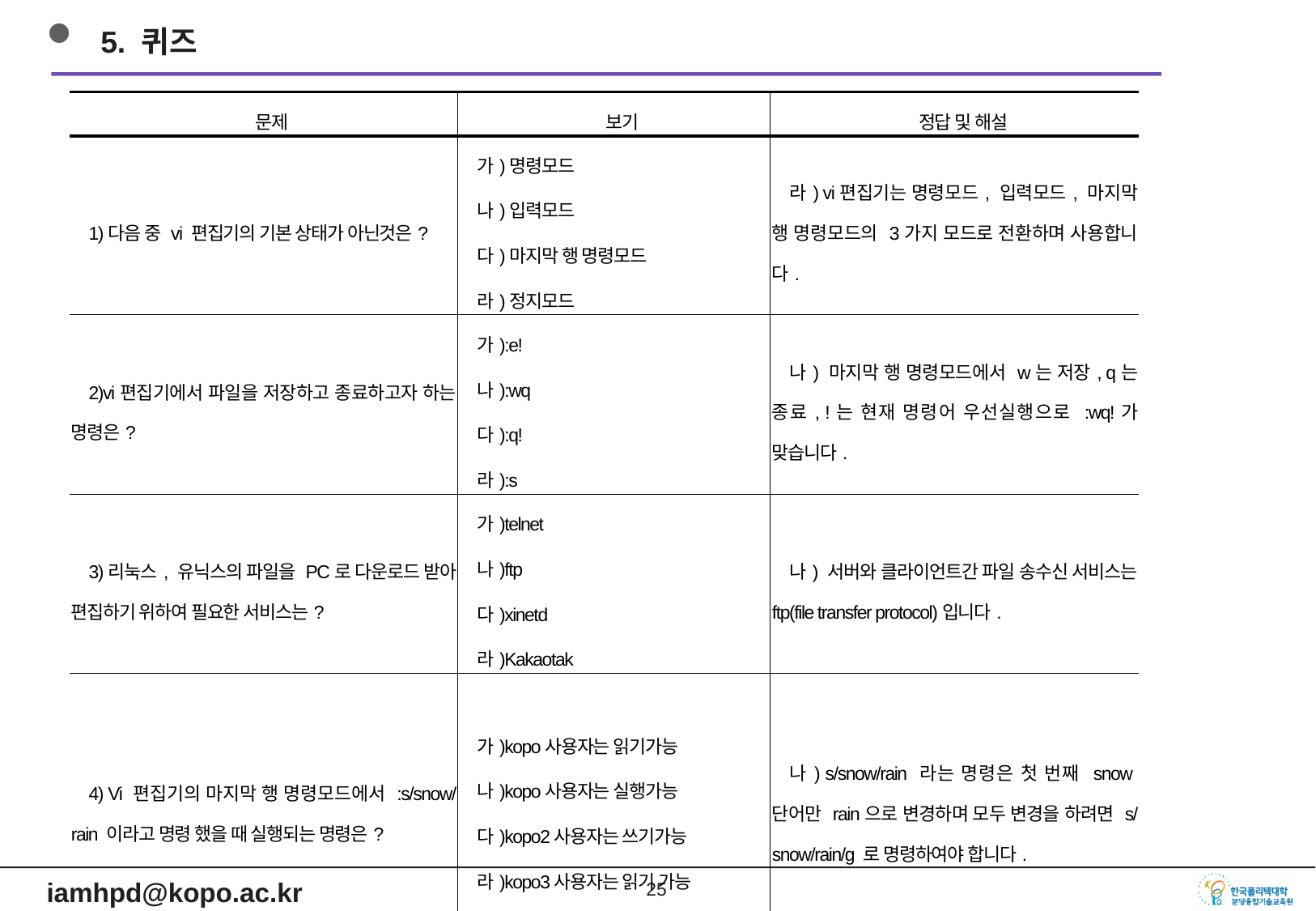

5. 퀴즈
| 문제 | 보기 | 정답 및 해설 |
| --- | --- | --- |
| 1)다음 중 vi 편집기의 기본 상태가 아닌것은? | 가)명령모드 나)입력모드 다)마지막 행 명령모드 라)정지모드 | 라) vi편집기는 명령모드, 입력모드, 마지막 행 명령모드의 3가지 모드로 전환하며 사용합니다. |
| 2)vi편집기에서 파일을 저장하고 종료하고자 하는 명령은? | 가):e! 나):wq 다):q! 라):s | 나) 마지막 행 명령모드에서 w는 저장, q는 종료, !는 현재 명령어 우선실행으로 :wq!가 맞습니다. |
| 3)리눅스, 유닉스의 파일을 PC로 다운로드 받아 편집하기 위하여 필요한 서비스는? | 가)telnet 나)ftp 다)xinetd 라)Kakaotak | 나) 서버와 클라이언트간 파일 송수신 서비스는 ftp(file transfer protocol)입니다. |
| 4) Vi 편집기의 마지막 행 명령모드에서 :s/snow/rain 이라고 명령 했을 때 실행되는 명령은? | 가)kopo사용자는 읽기가능 나)kopo사용자는 실행가능 다)kopo2사용자는 쓰기가능 라)kopo3사용자는 읽기 가능 | 나) s/snow/rain 라는 명령은 첫 번째 snow단어만 rain으로 변경하며 모두 변경을 하려면 s/snow/rain/g 로 명령하여야 합니다. |
25